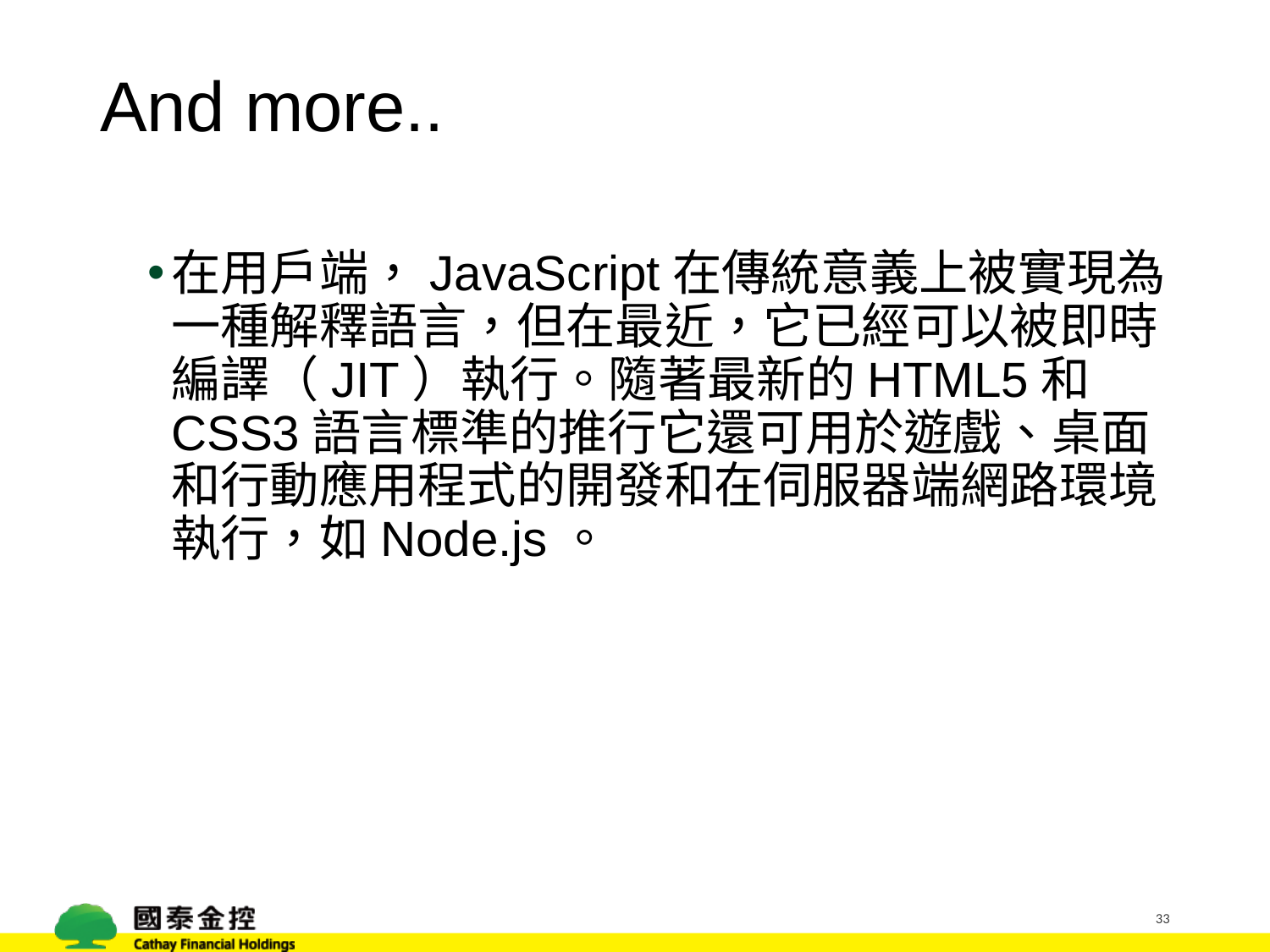

# And more..

在用戶端，JavaScript在傳統意義上被實現為一種解釋語言，但在最近，它已經可以被即時編譯（JIT）執行。隨著最新的HTML5和CSS3語言標準的推行它還可用於遊戲、桌面和行動應用程式的開發和在伺服器端網路環境執行，如Node.js。